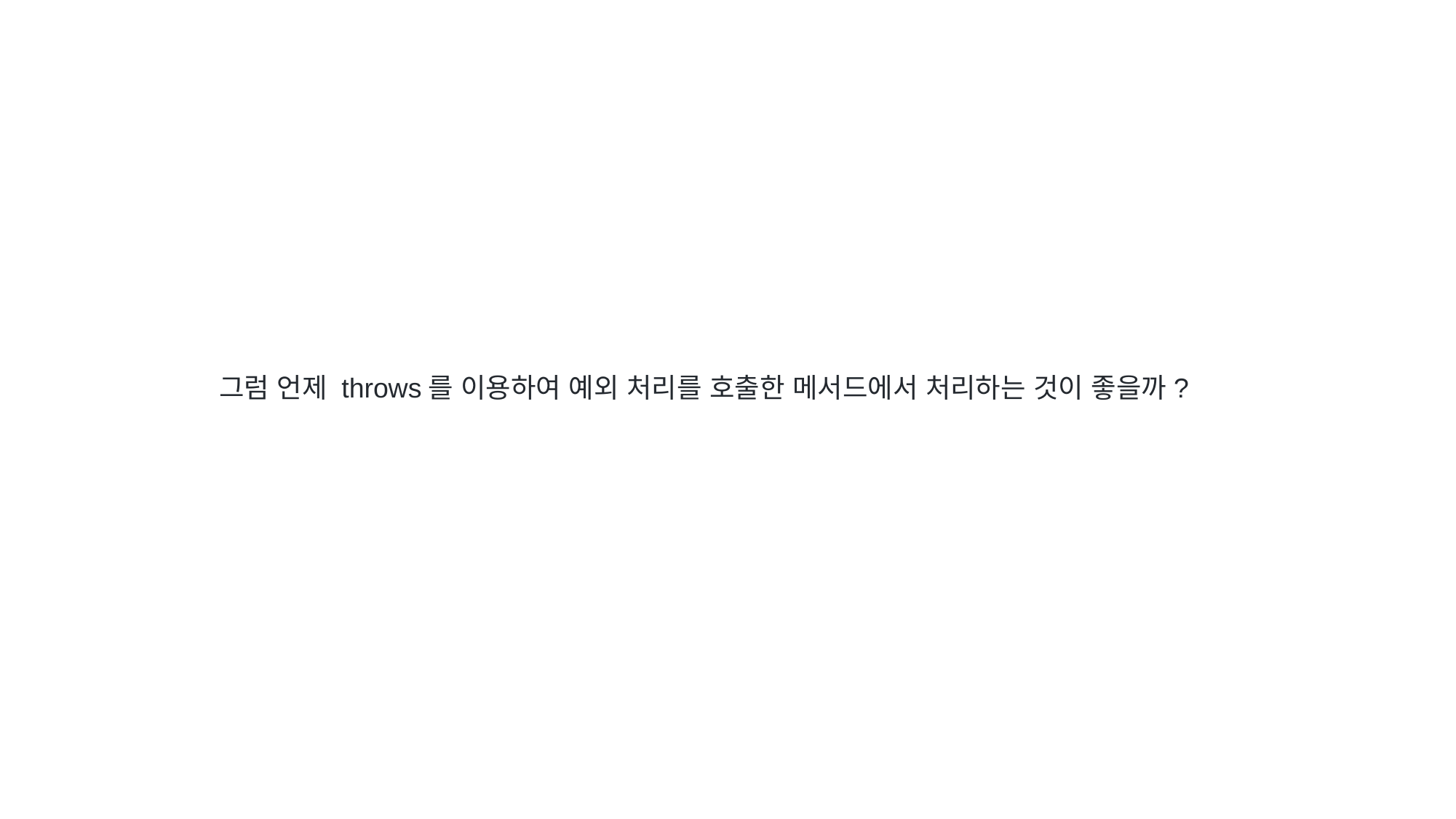

그럼 언제 throws를 이용하여 예외 처리를 호출한 메서드에서 처리하는 것이 좋을까?